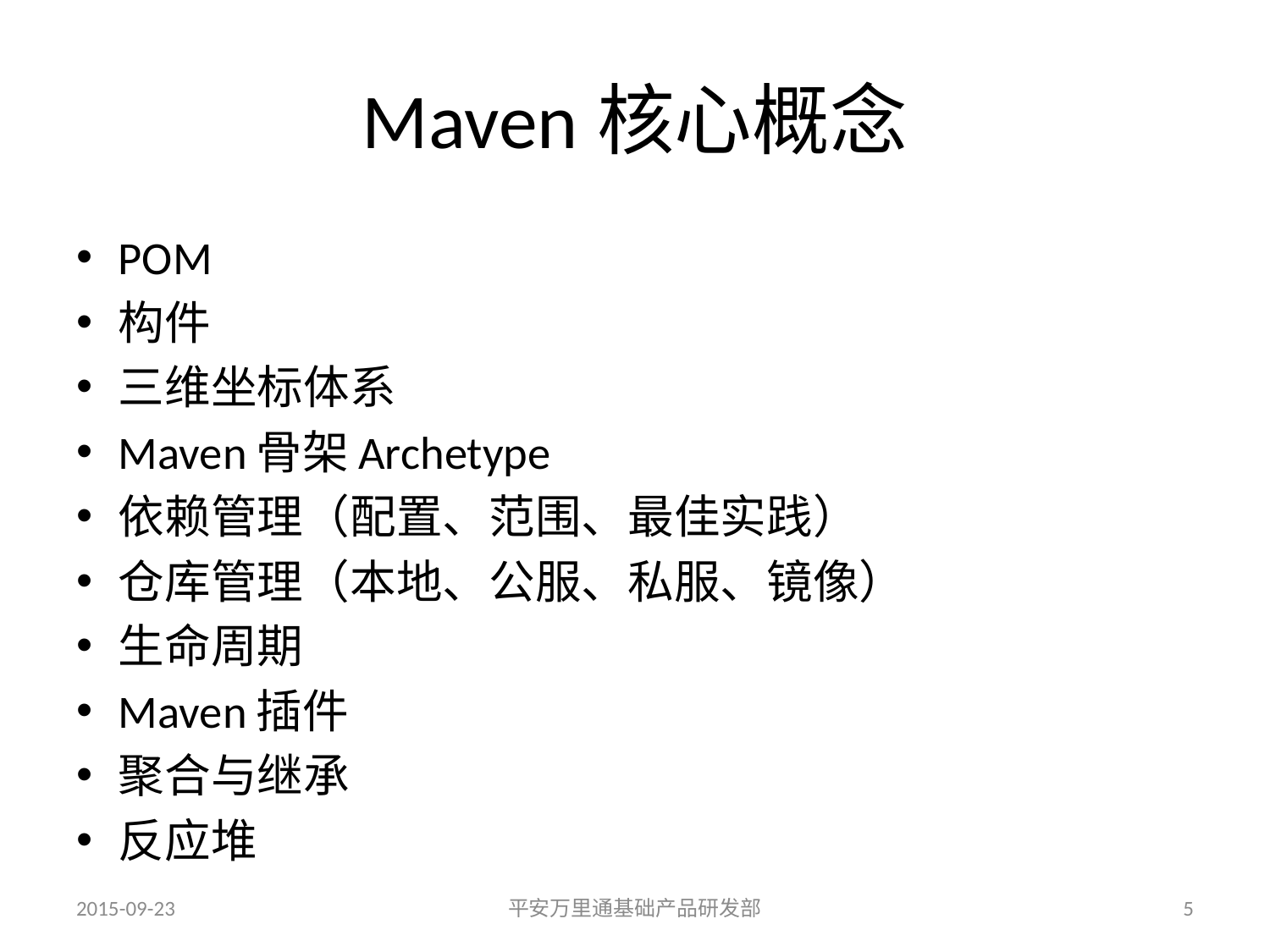

# Maven核心概念
POM
构件
三维坐标体系
Maven骨架Archetype
依赖管理（配置、范围、最佳实践）
仓库管理（本地、公服、私服、镜像）
生命周期
Maven插件
聚合与继承
反应堆

2015-09-23
平安万里通基础产品研发部
5